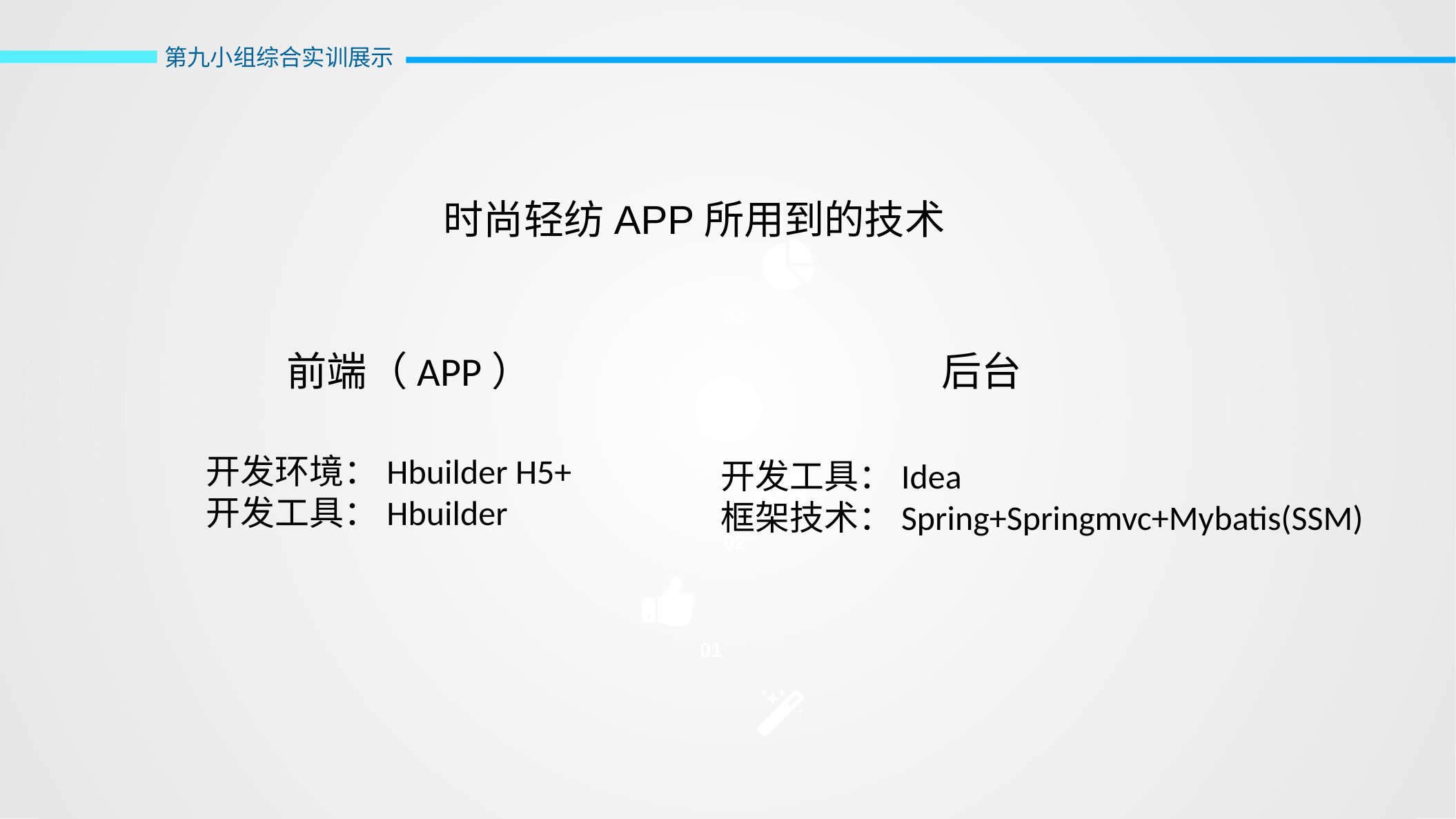

第九小组综合实训展示

时尚轻纺APP所用到的技术

04
前端（APP）
后台
03
开发环境：Hbuilder H5+
开发工具：Hbuilder
开发工具：Idea
框架技术：Spring+Springmvc+Mybatis(SSM)

02

01